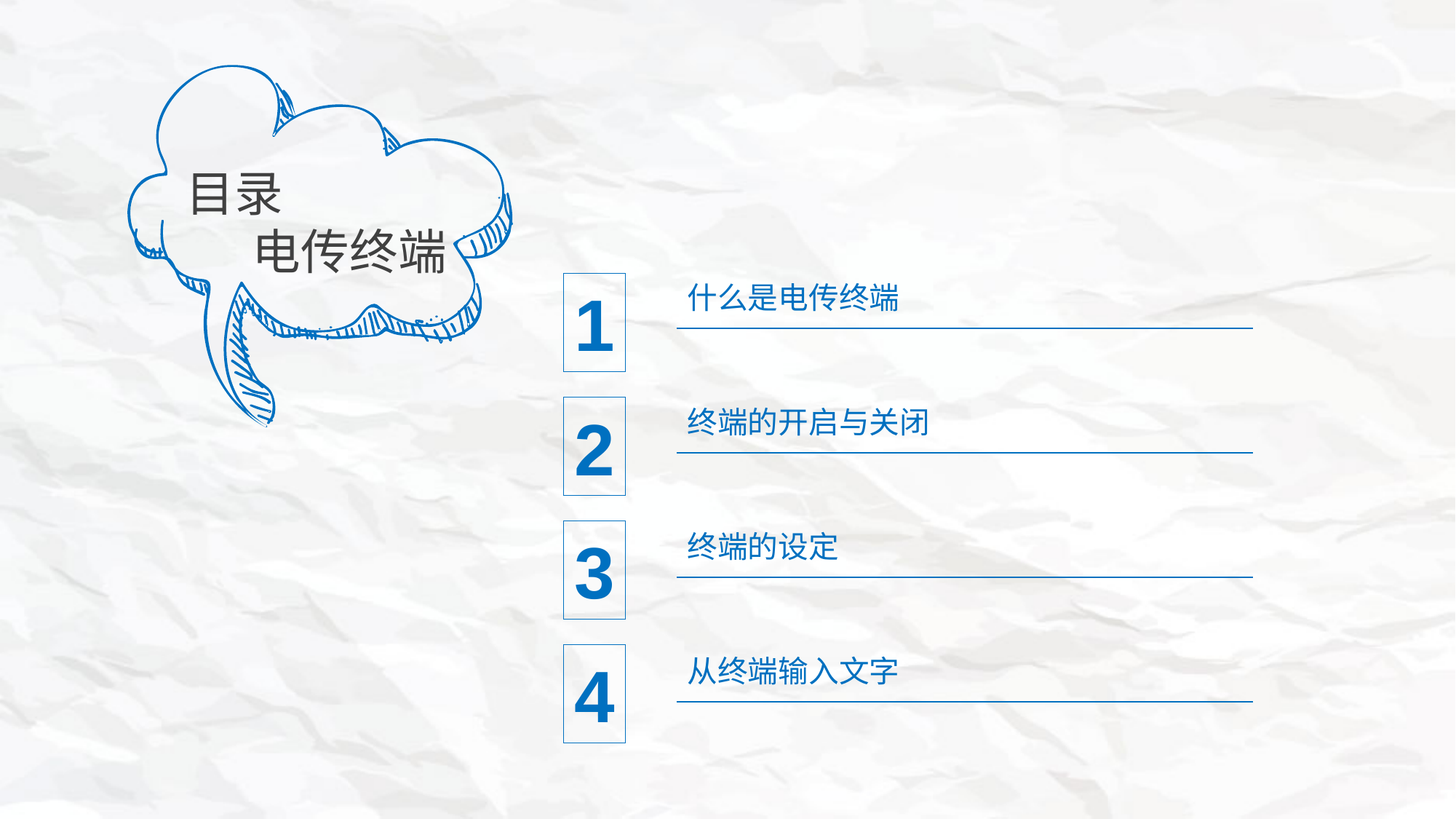

目录
     电传终端
什么是电传终端
1
2
终端的开启与关闭
3
终端的设定
4
从终端输入文字